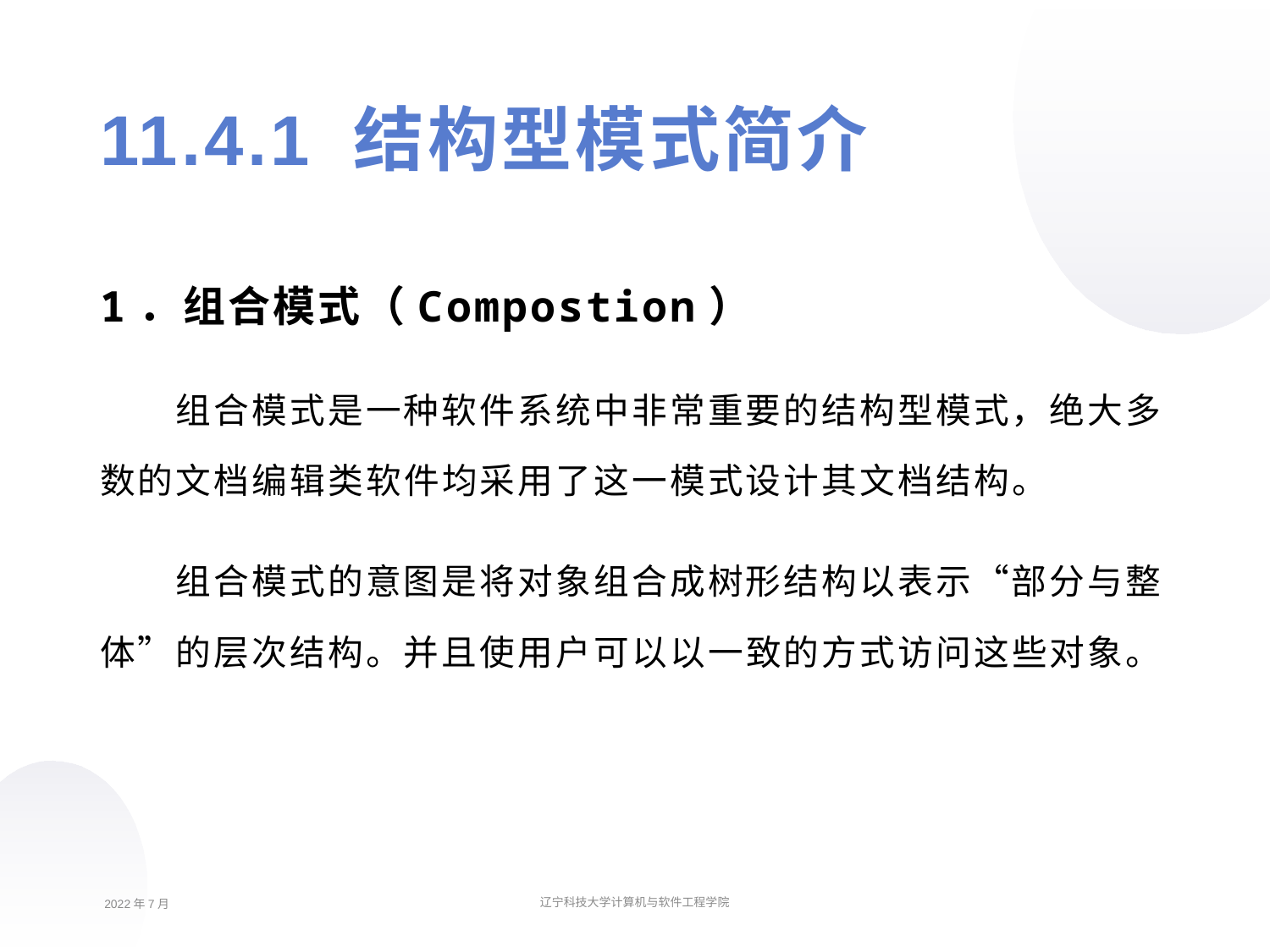

11.4.1 结构型模式简介
1．组合模式（Compostion）
组合模式是一种软件系统中非常重要的结构型模式，绝大多数的文档编辑类软件均采用了这一模式设计其文档结构。
组合模式的意图是将对象组合成树形结构以表示“部分与整体”的层次结构。并且使用户可以以一致的方式访问这些对象。

2022年7月
辽宁科技大学计算机与软件工程学院
63